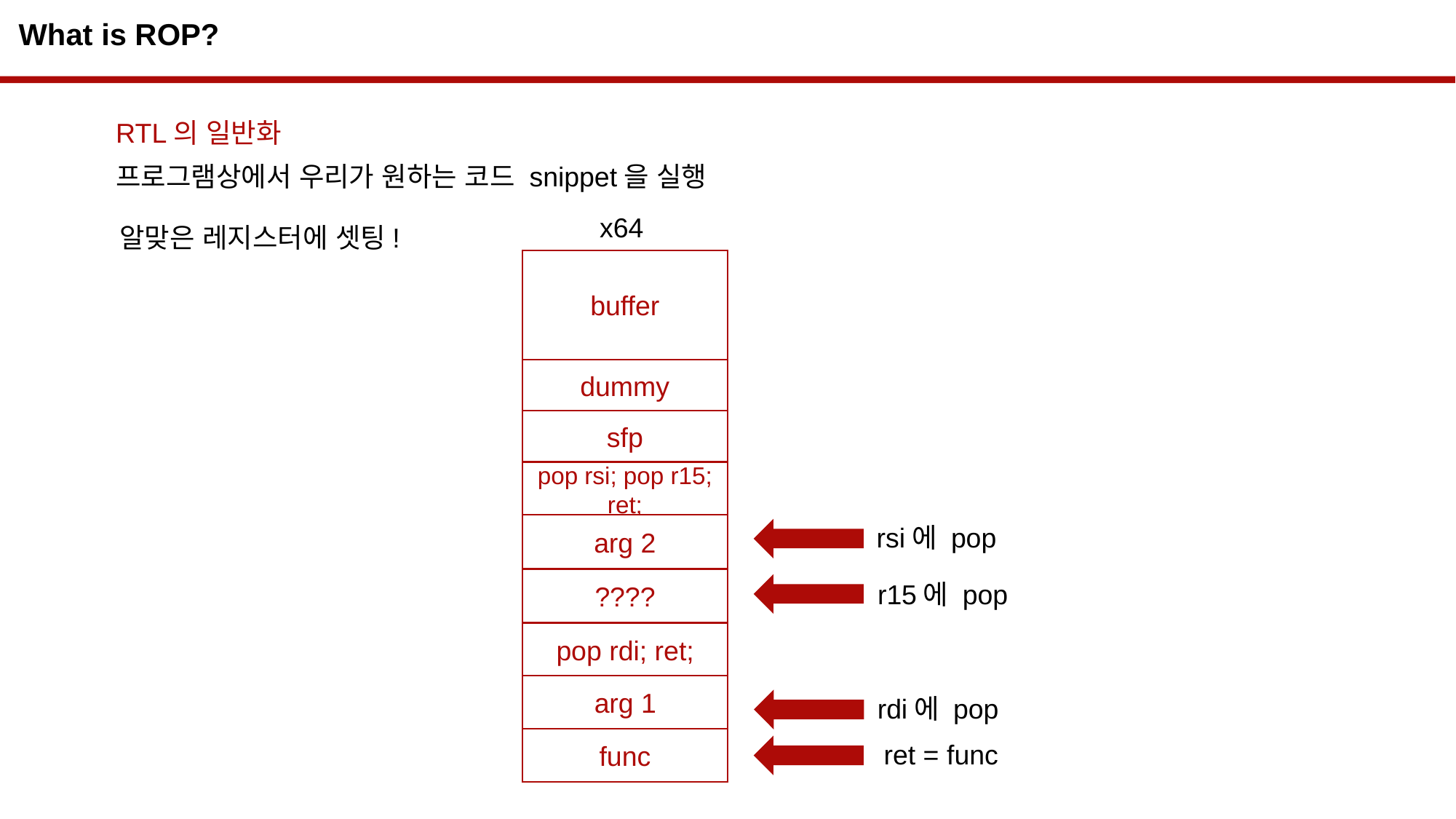

What is ROP?

RTL의 일반화
프로그램상에서 우리가 원하는 코드 snippet을 실행
x64
알맞은 레지스터에 셋팅!
buffer
dummy
sfp
pop rsi; pop r15; ret;
arg 2
rsi에 pop

????
r15에 pop

pop rdi; ret;
arg 1
rdi에 pop

func
ret = func